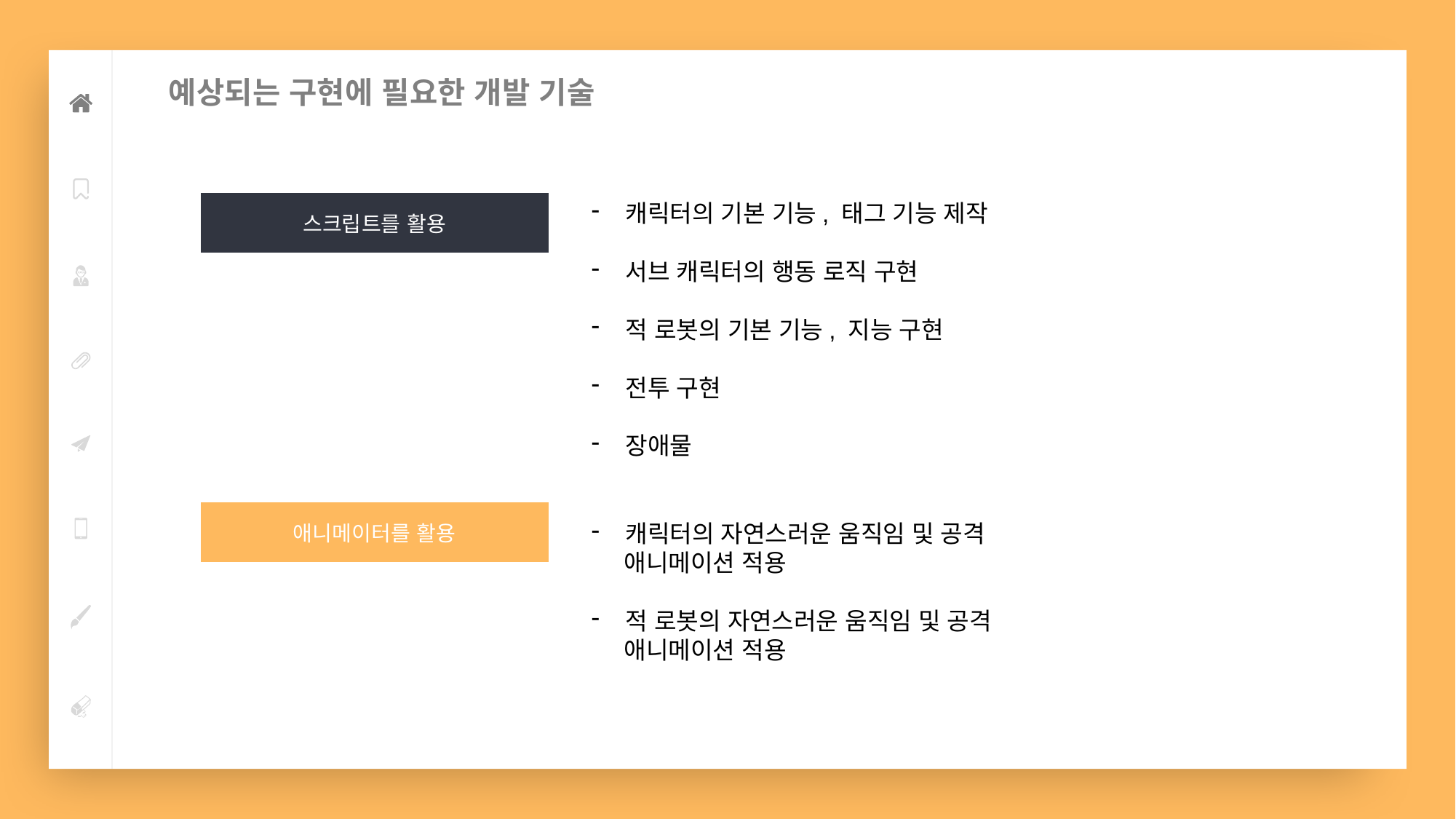

예상되는 구현에 필요한 개발 기술

| 스크립트를 활용 |
| --- |
캐릭터의 기본 기능, 태그 기능 제작

서브 캐릭터의 행동 로직 구현

적 로봇의 기본 기능, 지능 구현

전투 구현

장애물
| 애니메이터를 활용 |
| --- |
캐릭터의 자연스러운 움직임 및 공격
    애니메이션 적용

적 로봇의 자연스러운 움직임 및 공격
    애니메이션 적용